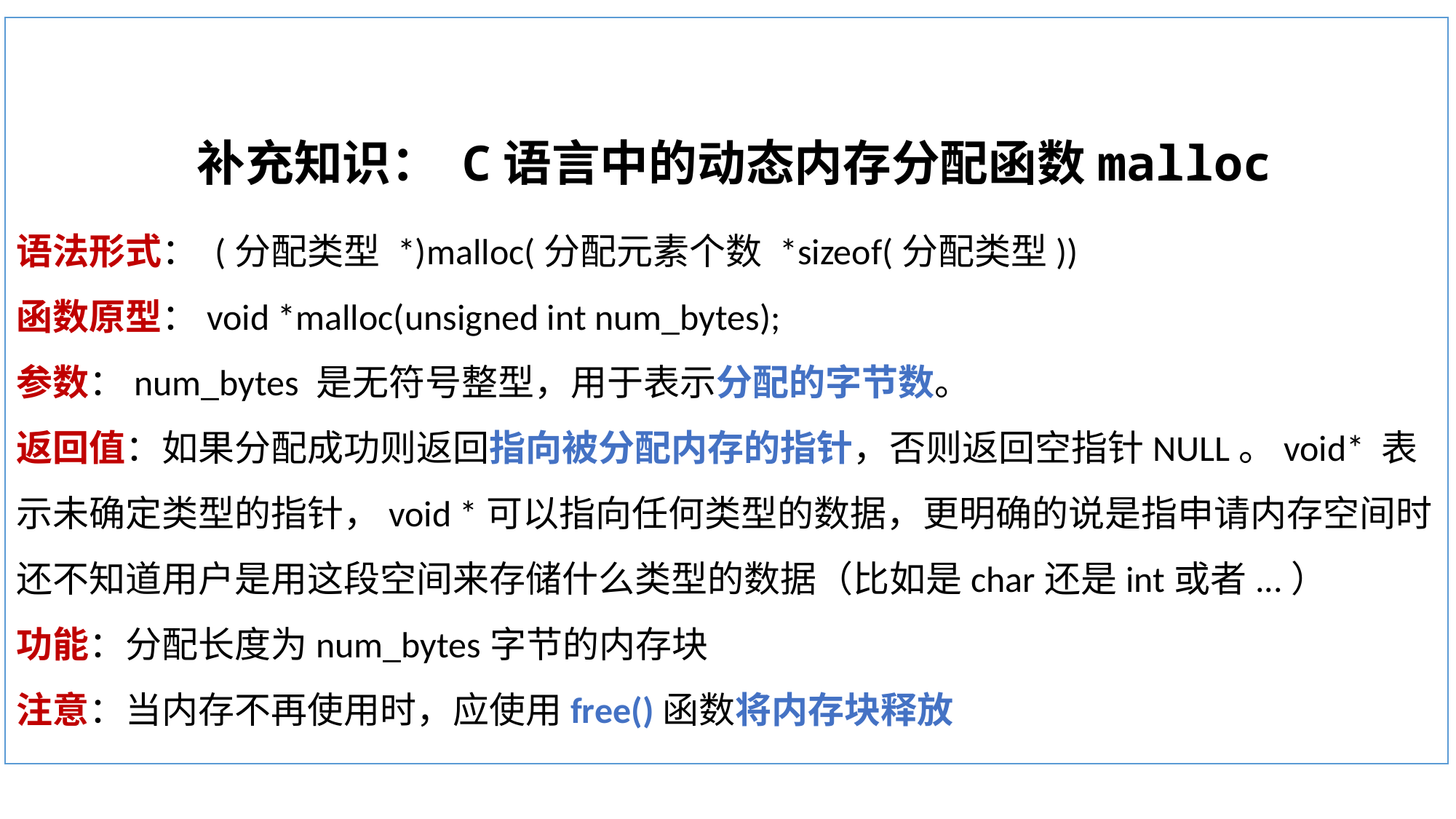

补充知识： C语言中的动态内存分配函数malloc
语法形式： (分配类型 *)malloc(分配元素个数 *sizeof(分配类型))
函数原型：void *malloc(unsigned int num_bytes);
参数：num_bytes 是无符号整型，用于表示分配的字节数。
返回值：如果分配成功则返回指向被分配内存的指针，否则返回空指针NULL。void* 表示未确定类型的指针，void *可以指向任何类型的数据，更明确的说是指申请内存空间时还不知道用户是用这段空间来存储什么类型的数据（比如是char还是int或者...）
功能：分配长度为num_bytes字节的内存块
注意：当内存不再使用时，应使用free()函数将内存块释放